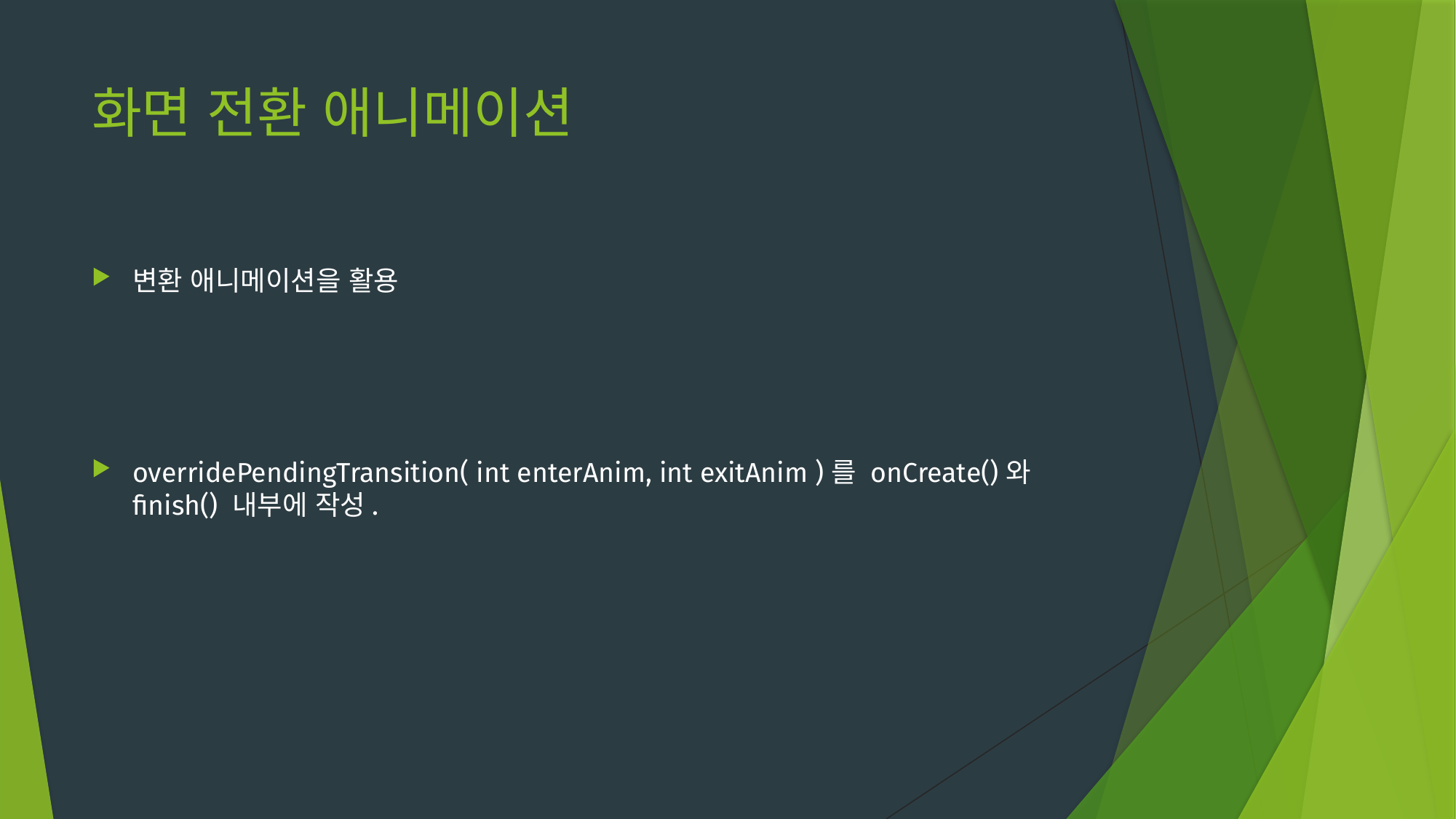

# 화면 전환 애니메이션
변환 애니메이션을 활용

overridePendingTransition( int enterAnim, int exitAnim )를 onCreate()와 finish() 내부에 작성.